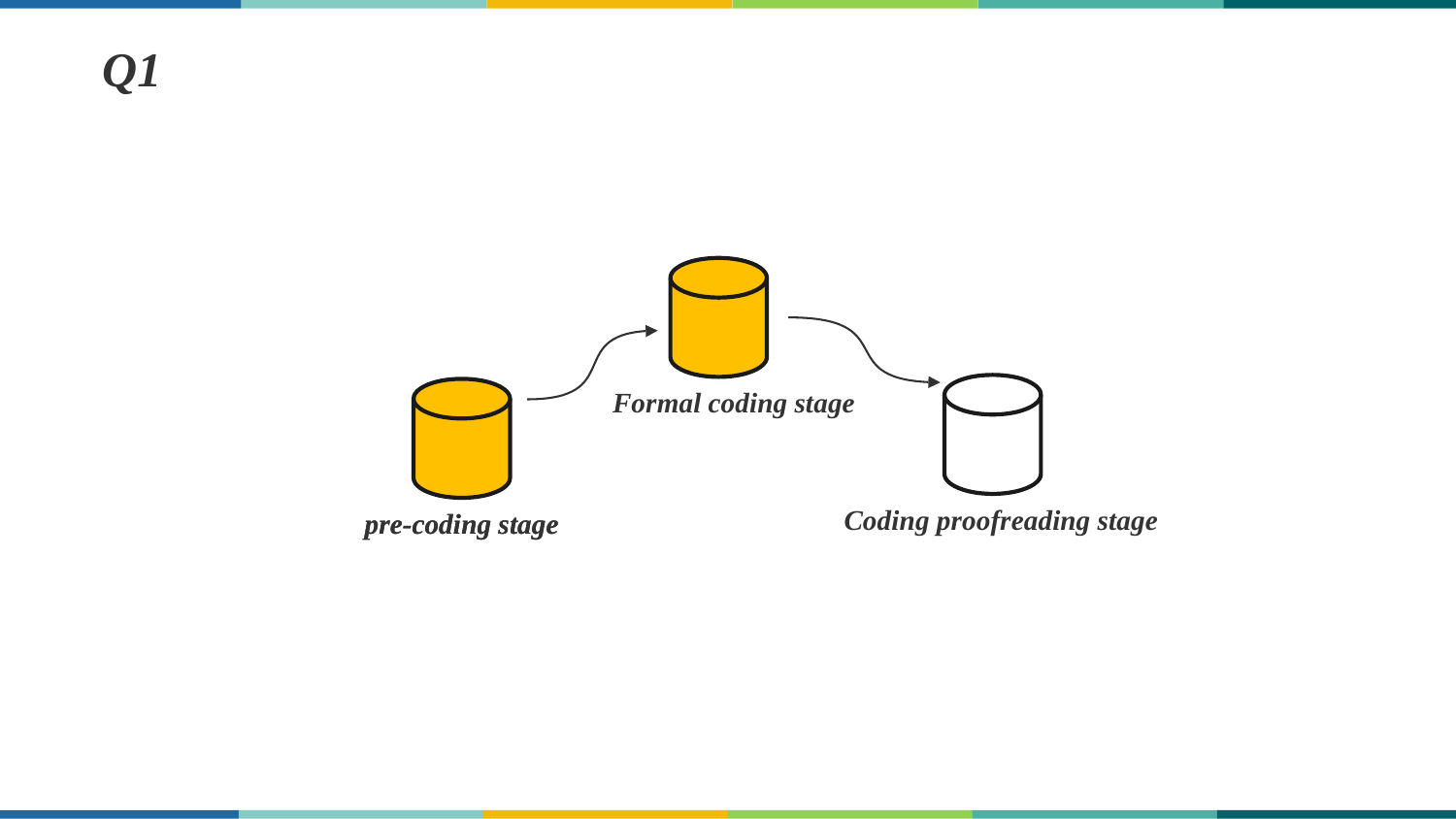

Q1

Formal coding stage

Coding proofreading stage
pre-coding stage
pre-coding stage

华中师范大学研究生会